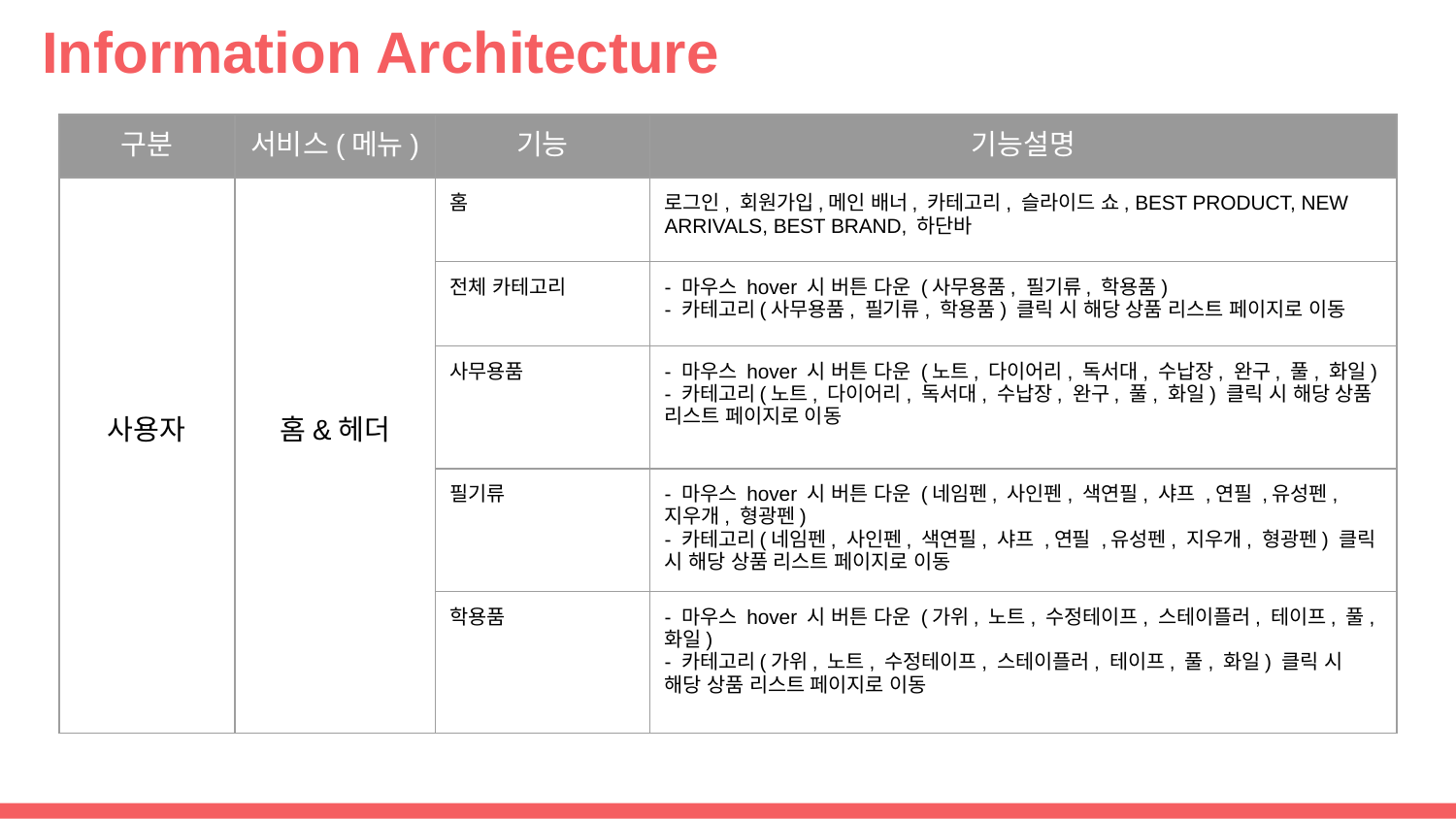

# Information Architecture
| 구분 | 서비스(메뉴) | 기능 | 기능설명 |
| --- | --- | --- | --- |
| 사용자 | 홈&헤더 | 홈 | 로그인, 회원가입,메인 배너, 카테고리, 슬라이드 쇼, BEST PRODUCT, NEW ARRIVALS, BEST BRAND, 하단바 |
|  |  | 전체 카테고리 | - 마우스 hover 시 버튼 다운 (사무용품, 필기류, 학용품) - 카테고리(사무용품, 필기류, 학용품) 클릭 시 해당 상품 리스트 페이지로 이동 |
|  |  | 사무용품 | - 마우스 hover 시 버튼 다운 (노트, 다이어리, 독서대, 수납장, 완구, 풀, 화일) - 카테고리(노트, 다이어리, 독서대, 수납장, 완구, 풀, 화일) 클릭 시 해당 상품 리스트 페이지로 이동 |
|  |  | 필기류 | - 마우스 hover 시 버튼 다운 (네임펜, 사인펜, 색연필, 샤프 ,연필 ,유성펜, 지우개, 형광펜) - 카테고리(네임펜, 사인펜, 색연필, 샤프 ,연필 ,유성펜, 지우개, 형광펜) 클릭 시 해당 상품 리스트 페이지로 이동 |
|  |  | 학용품 | - 마우스 hover 시 버튼 다운 (가위, 노트, 수정테이프, 스테이플러, 테이프, 풀, 화일) - 카테고리(가위, 노트, 수정테이프, 스테이플러, 테이프, 풀, 화일) 클릭 시 해당 상품 리스트 페이지로 이동 |